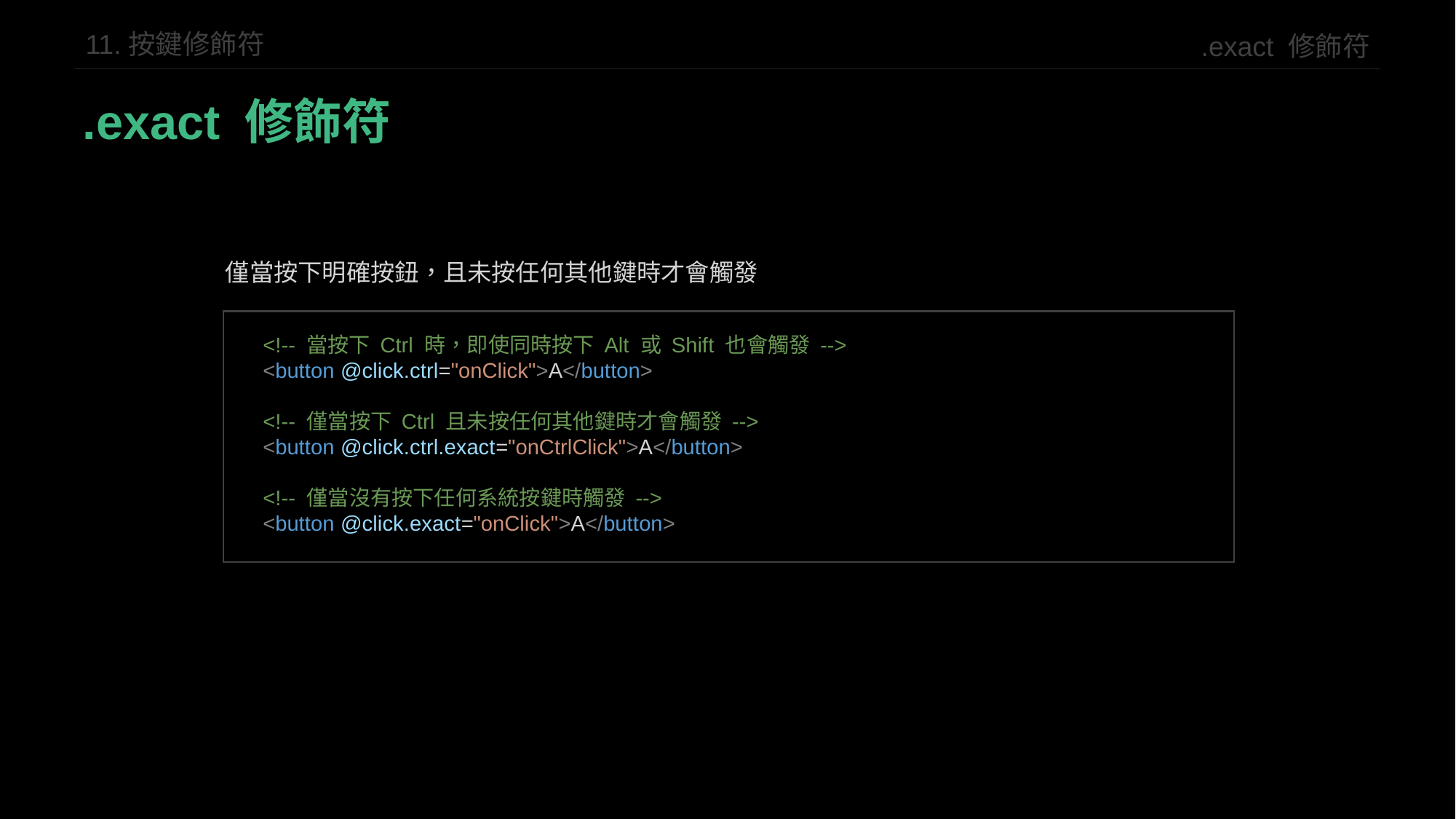

.exact 修飾符
11.按鍵修飾符
.exact 修飾符
僅當按下明確按鈕，且未按任何其他鍵時才會觸發

<!-- 當按下 Ctrl 時，即使同時按下 Alt 或 Shift 也會觸發 -->
<button @click.ctrl="onClick">A</button>
<!-- 僅當按下 Ctrl 且未按任何其他鍵時才會觸發 -->
<button @click.ctrl.exact="onCtrlClick">A</button>
<!-- 僅當沒有按下任何系統按鍵時觸發 -->
<button @click.exact="onClick">A</button>